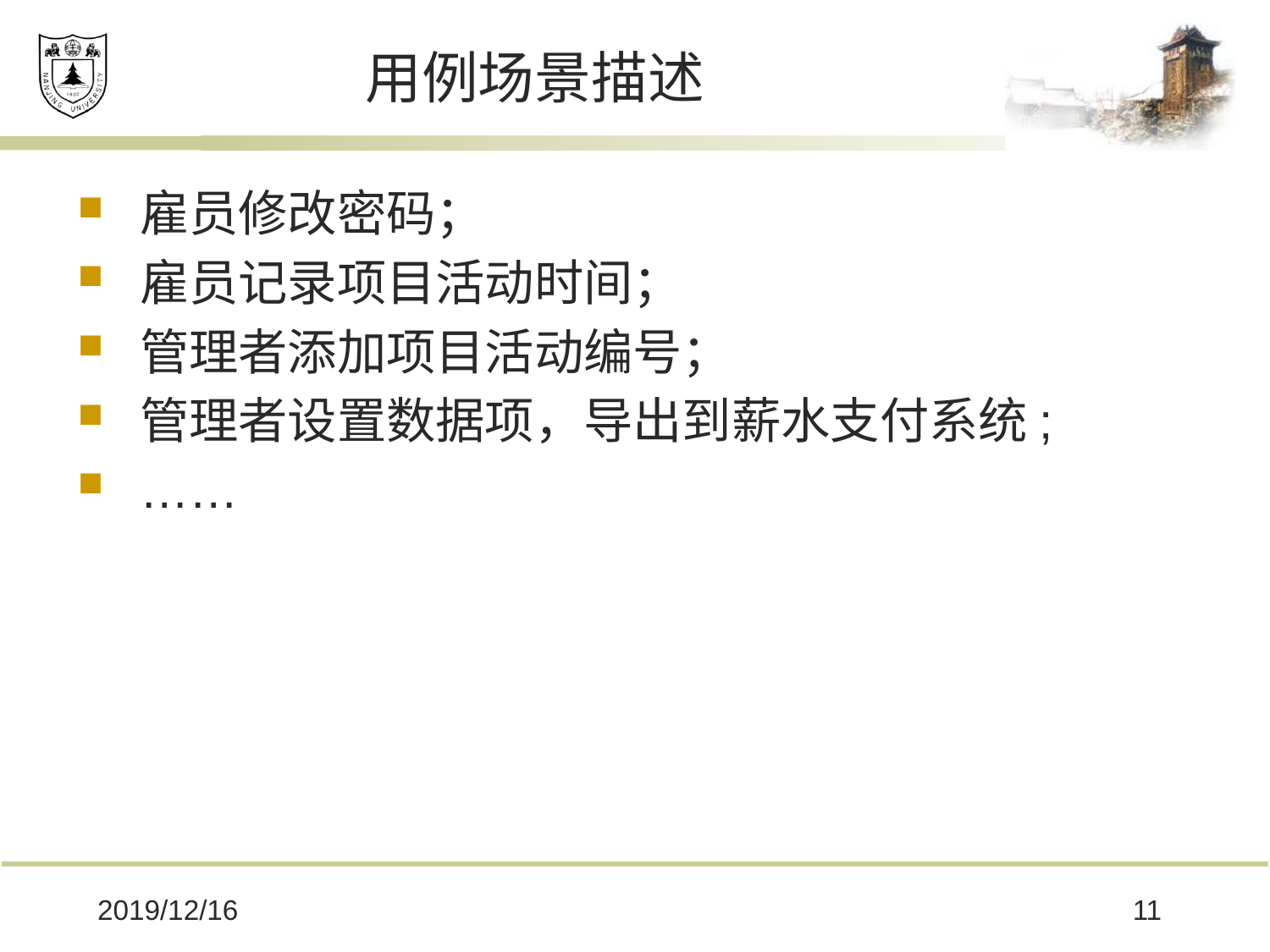

# 用例场景描述
雇员修改密码；
雇员记录项目活动时间；
管理者添加项目活动编号；
管理者设置数据项，导出到薪水支付系统;
……

2019/12/16
11